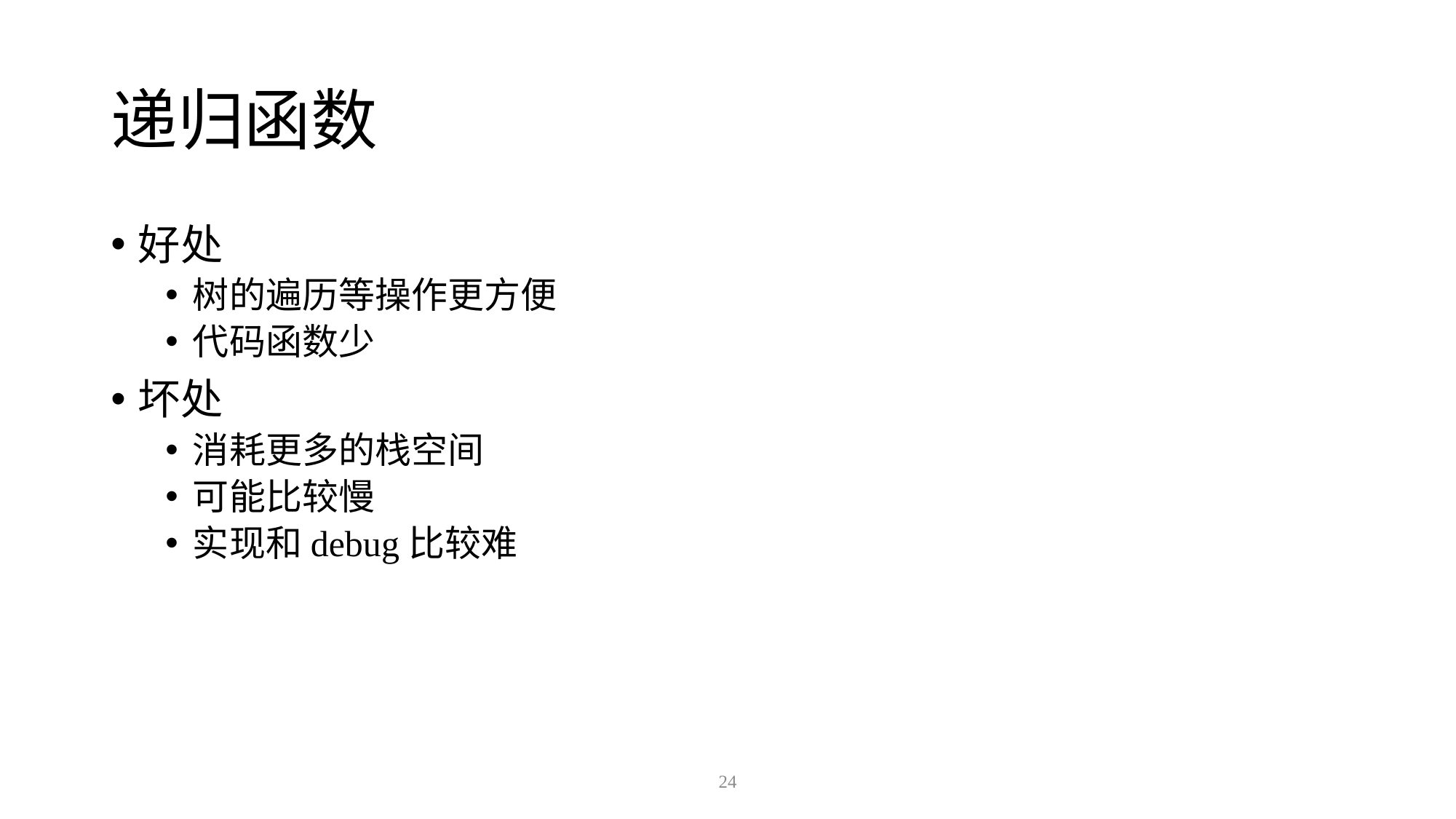

# 递归函数
好处
树的遍历等操作更方便
代码函数少
坏处
消耗更多的栈空间
可能比较慢
实现和debug比较难
24